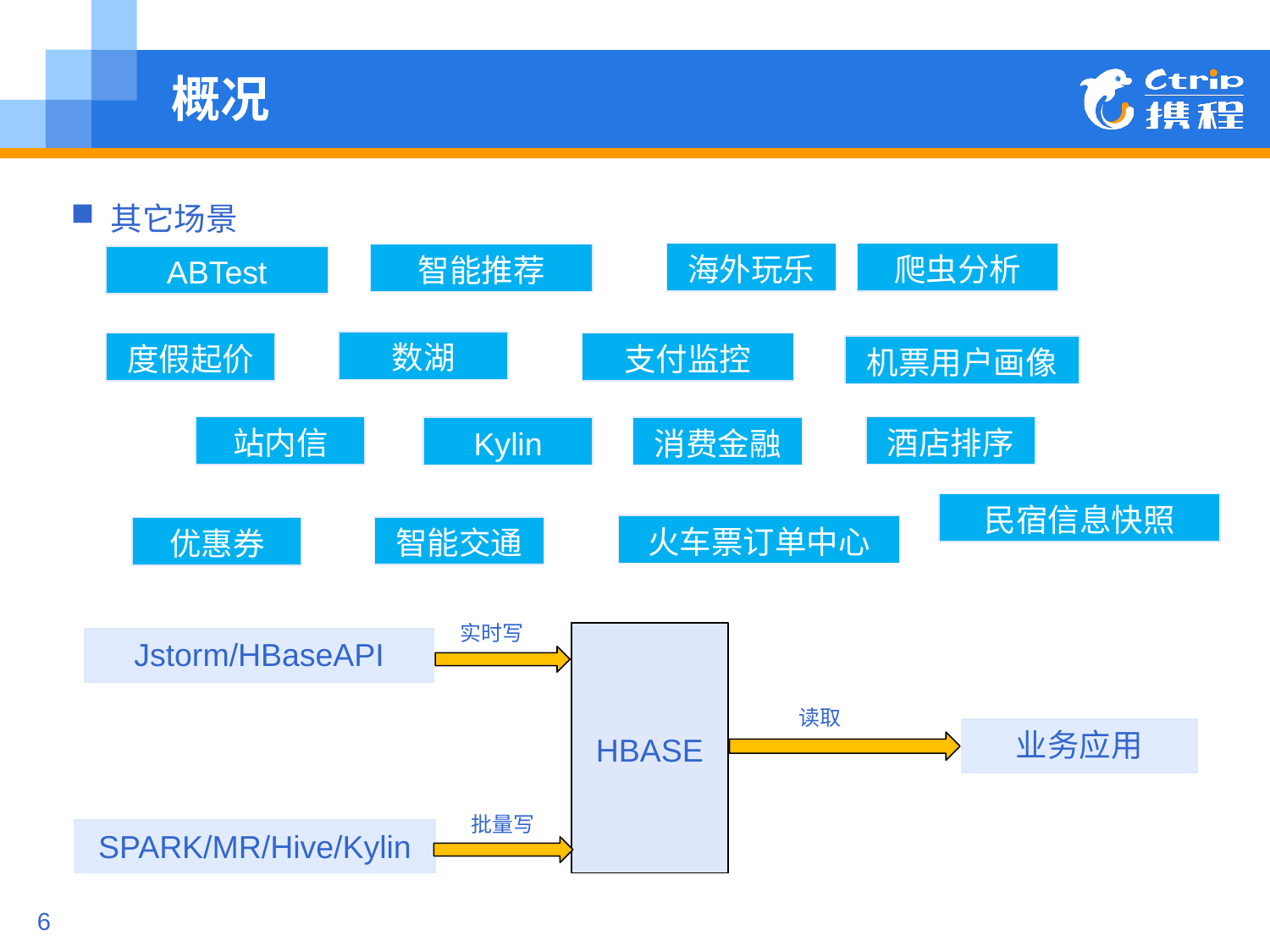

# 概况
其它场景
海外玩乐
爬虫分析
智能推荐
ABTest
数湖
度假起价
支付监控
机票用户画像
酒店排序
站内信
Kylin
消费金融
民宿信息快照
火车票订单中心
智能交通
优惠券
实时写

HBASE
Jstorm/HBaseAPI

读取
业务应用

批量写
SPARK/MR/Hive/Kylin

6